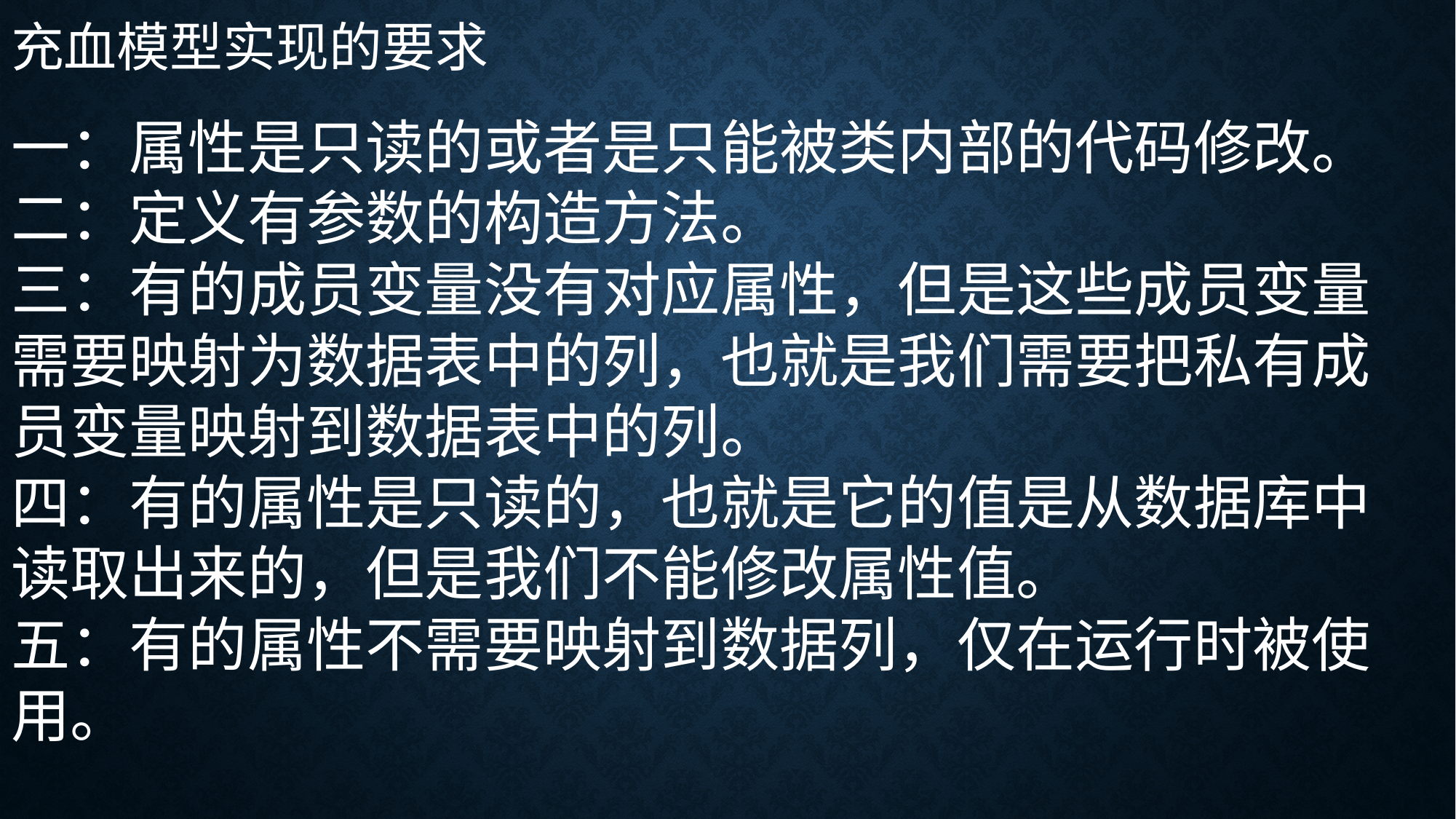

充血模型实现的要求
一：属性是只读的或者是只能被类内部的代码修改。
二：定义有参数的构造方法。
三：有的成员变量没有对应属性，但是这些成员变量需要映射为数据表中的列，也就是我们需要把私有成员变量映射到数据表中的列。
四：有的属性是只读的，也就是它的值是从数据库中读取出来的，但是我们不能修改属性值。
五：有的属性不需要映射到数据列，仅在运行时被使用。